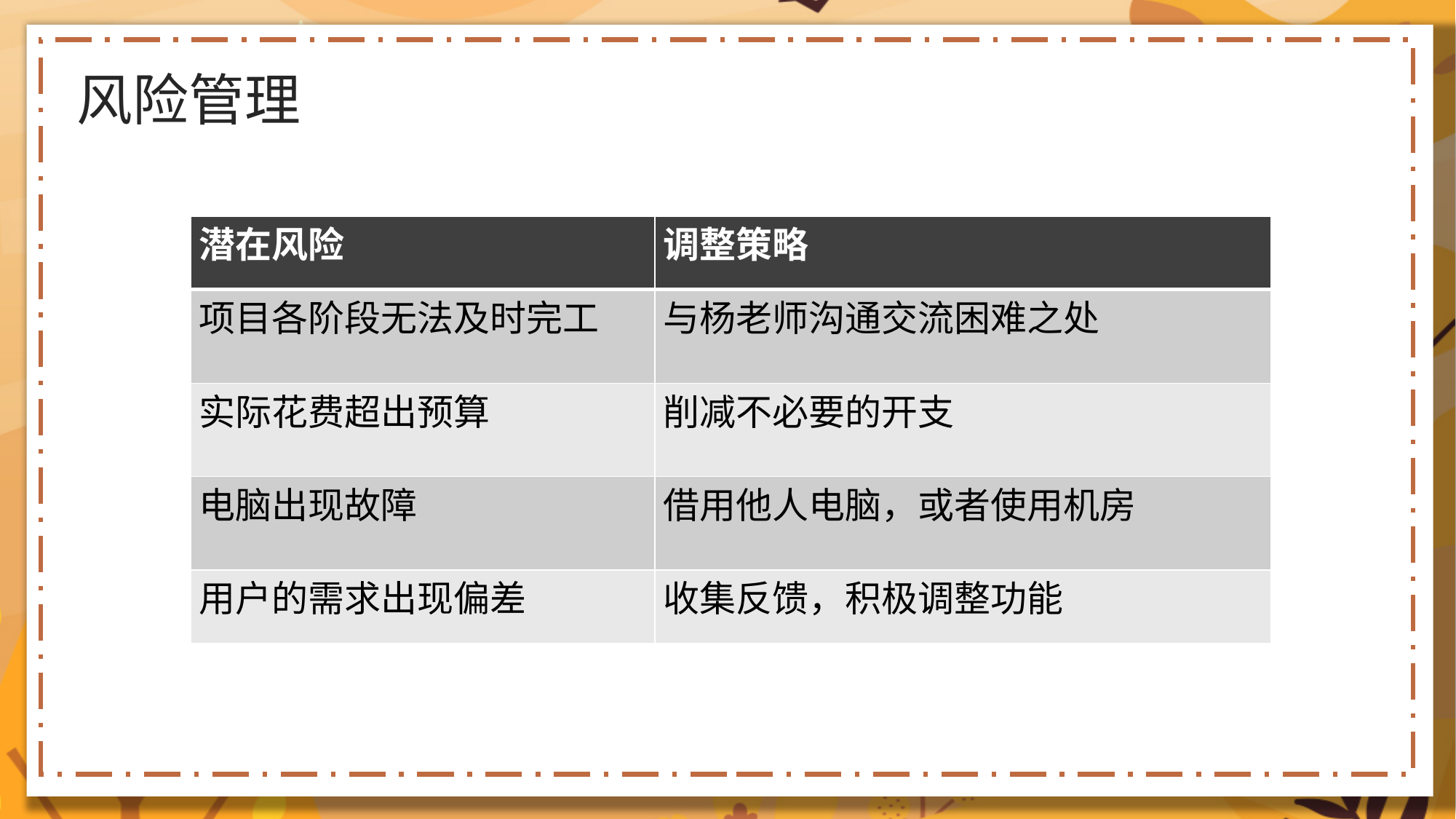

风险管理
| 潜在风险 | 调整策略 |
| --- | --- |
| 项目各阶段无法及时完工 | 与杨老师沟通交流困难之处 |
| 实际花费超出预算 | 削减不必要的开支 |
| 电脑出现故障 | 借用他人电脑，或者使用机房 |
| 用户的需求出现偏差 | 收集反馈，积极调整功能 |